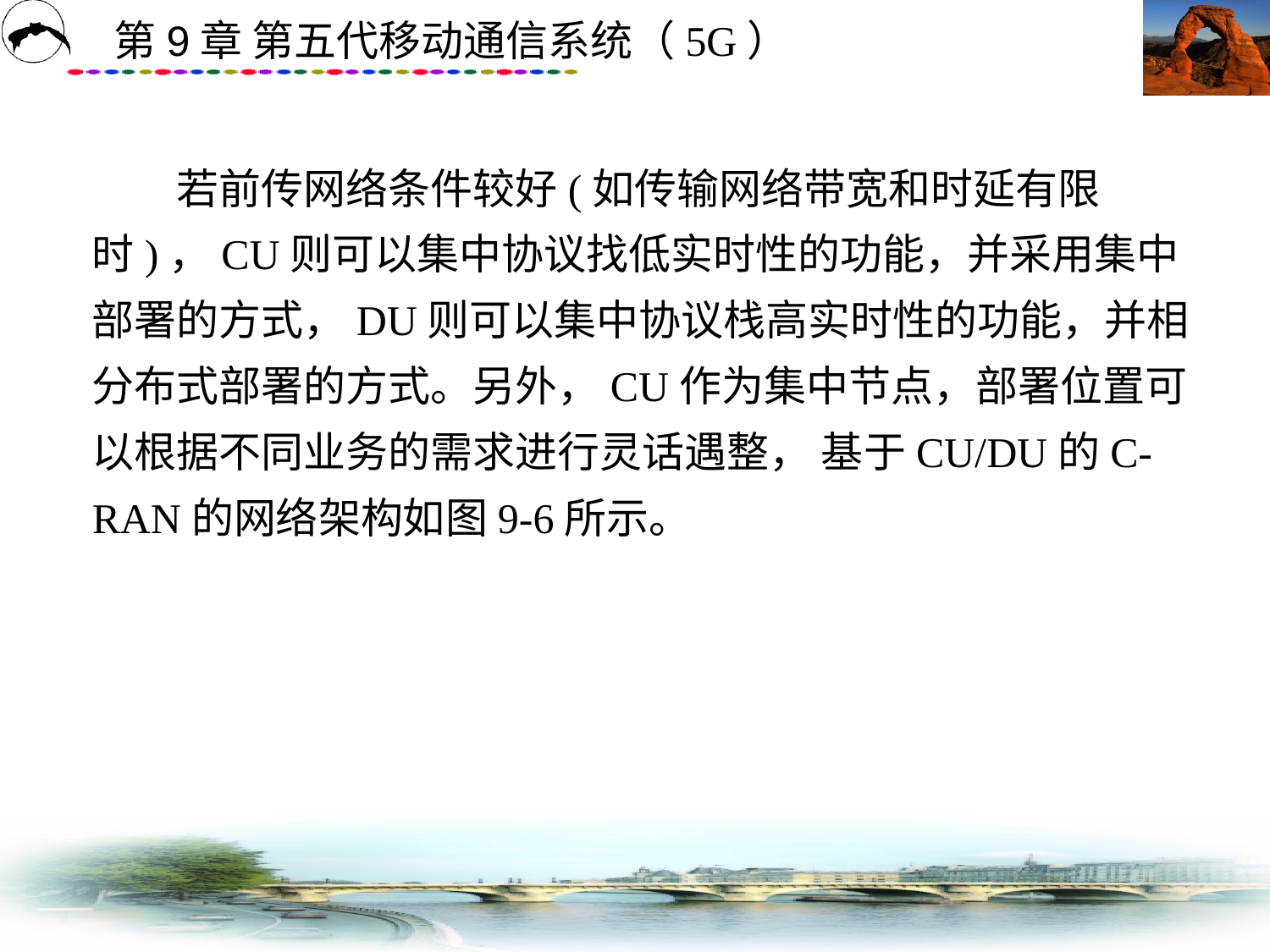

# 若前传网络条件较好(如传输网络带宽和时延有限时)，CU则可以集中协议找低实时性的功能，并采用集中部署的方式，DU则可以集中协议栈高实时性的功能，并相分布式部署的方式。另外，CU作为集中节点，部署位置可以根据不同业务的需求进行灵话遇整， 基于CU/DU的C-RAN的网络架构如图9-6所示。